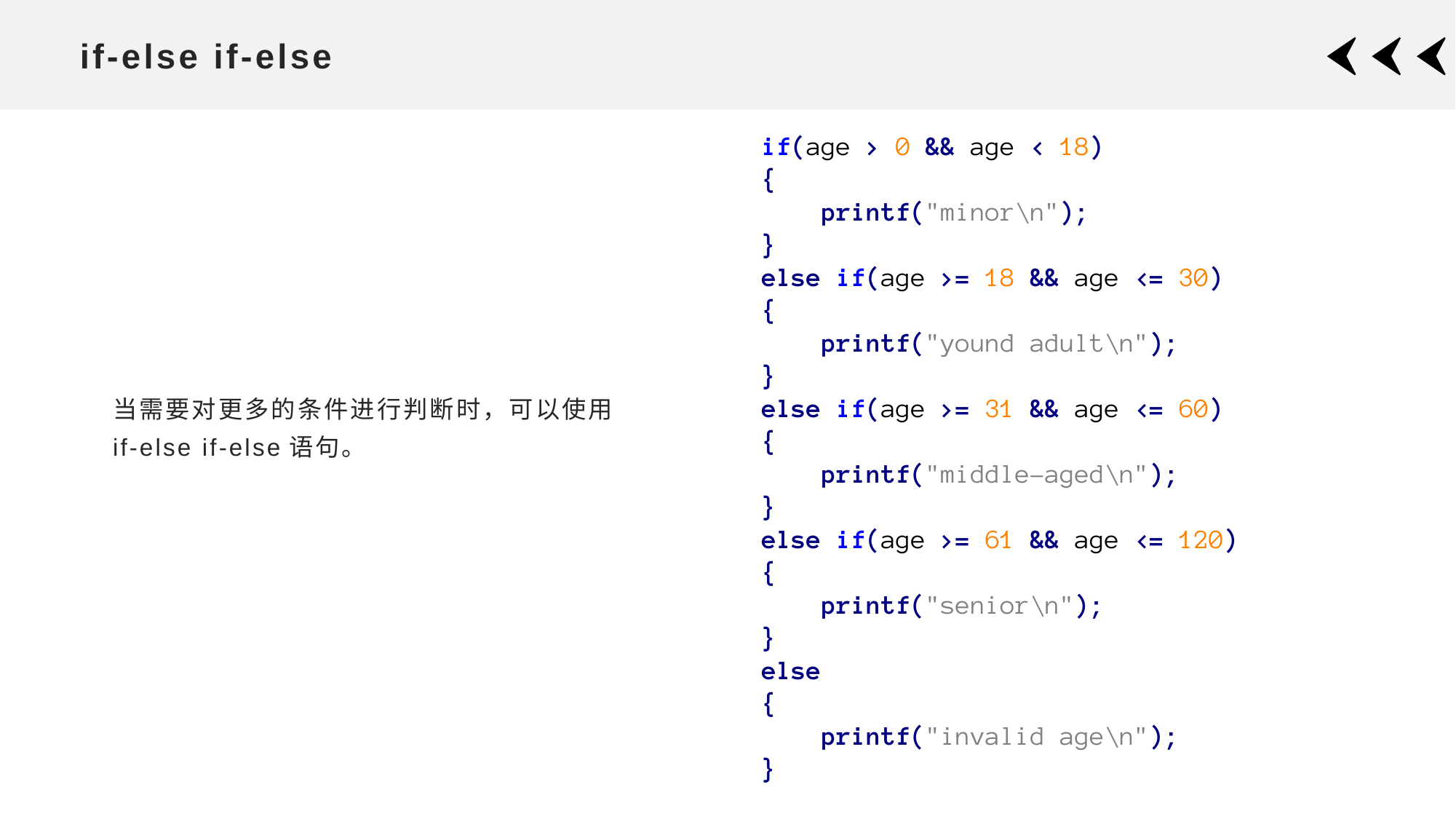

# if-else if-else
if(age > 0 && age < 18){    printf("minor\n");}else if(age >= 18 && age <= 30){    printf("yound adult\n");}else if(age >= 31 && age <= 60){    printf("middle-aged\n");}else if(age >= 61 && age <= 120){    printf("senior\n");}else{    printf("invalid age\n");}
当需要对更多的条件进行判断时，可以使用if-else if-else语句。